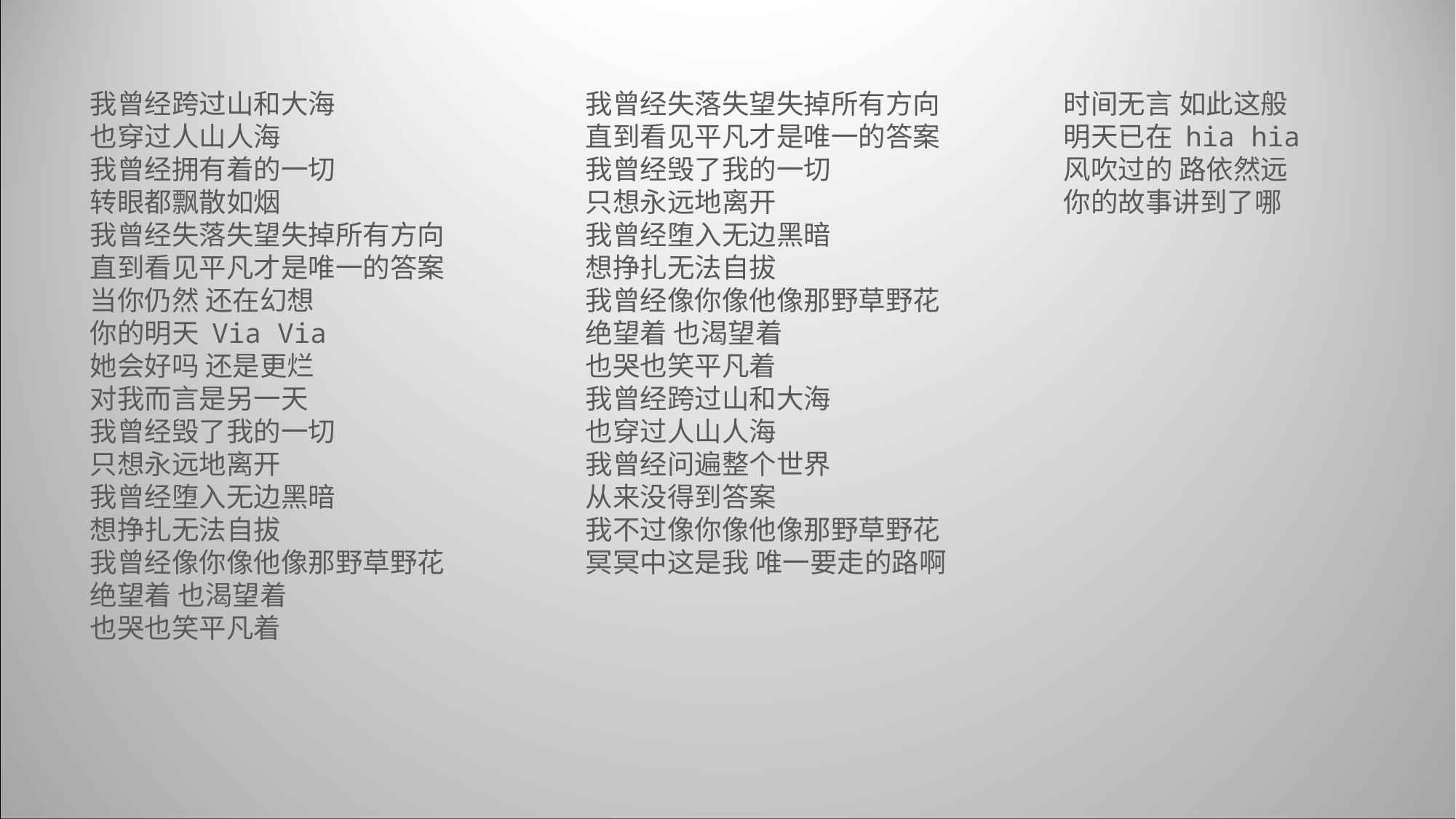

我曾经跨过山和大海
也穿过人山人海
我曾经拥有着的一切
转眼都飘散如烟
我曾经失落失望失掉所有方向
直到看见平凡才是唯一的答案
当你仍然 还在幻想
你的明天 Via Via
她会好吗 还是更烂
对我而言是另一天
我曾经毁了我的一切
只想永远地离开
我曾经堕入无边黑暗
想挣扎无法自拔
我曾经像你像他像那野草野花
绝望着 也渴望着
也哭也笑平凡着

我曾经失落失望失掉所有方向
直到看见平凡才是唯一的答案
我曾经毁了我的一切
只想永远地离开
我曾经堕入无边黑暗
想挣扎无法自拔
我曾经像你像他像那野草野花
绝望着 也渴望着
也哭也笑平凡着
我曾经跨过山和大海
也穿过人山人海
我曾经问遍整个世界
从来没得到答案
我不过像你像他像那野草野花
冥冥中这是我 唯一要走的路啊

时间无言 如此这般
明天已在 hia hia
风吹过的 路依然远
你的故事讲到了哪